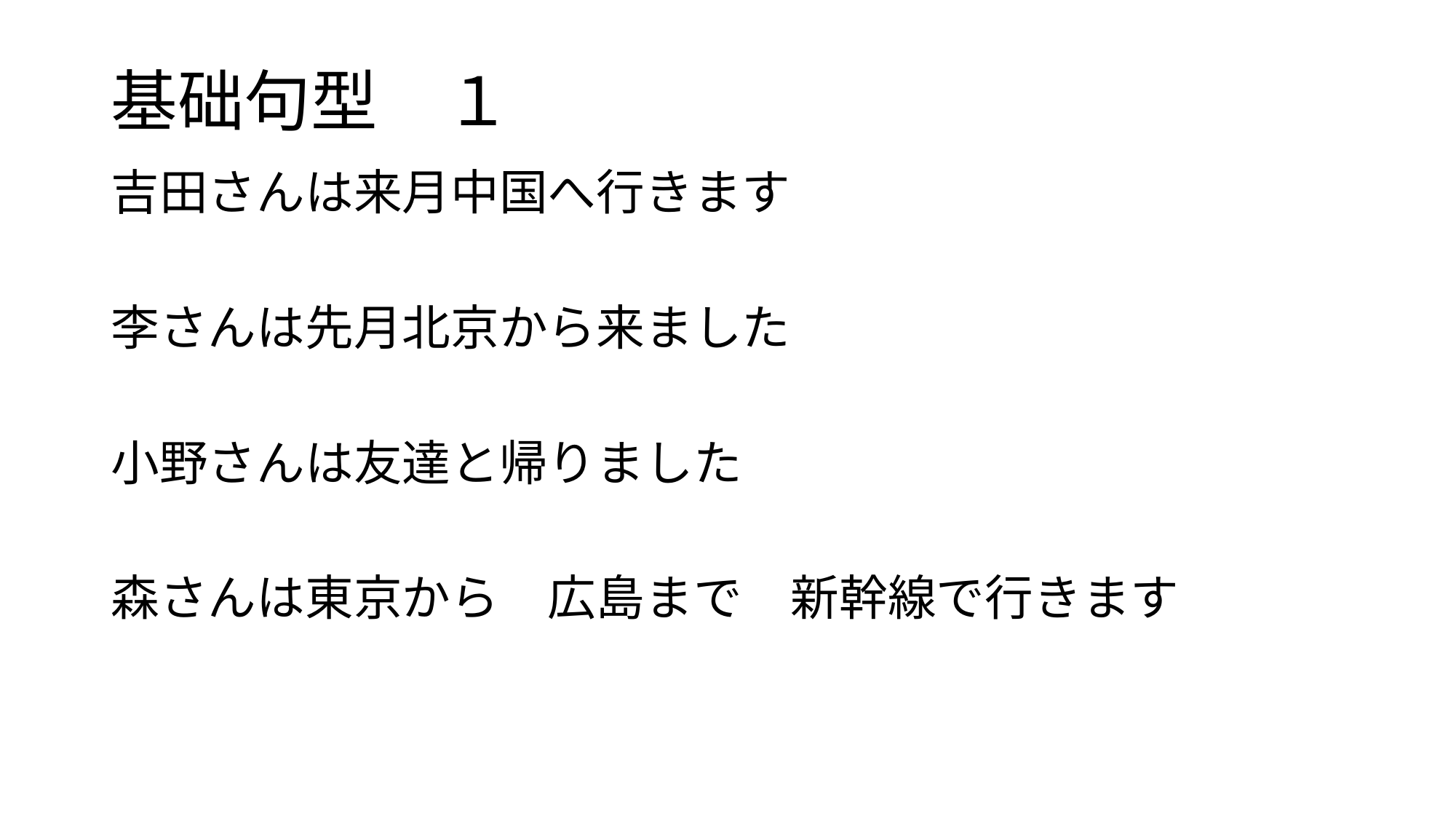

# 基础句型　１
吉田さんは来月中国へ行きます

李さんは先月北京から来ました

小野さんは友達と帰りました

森さんは東京から　広島まで　新幹線で行きます